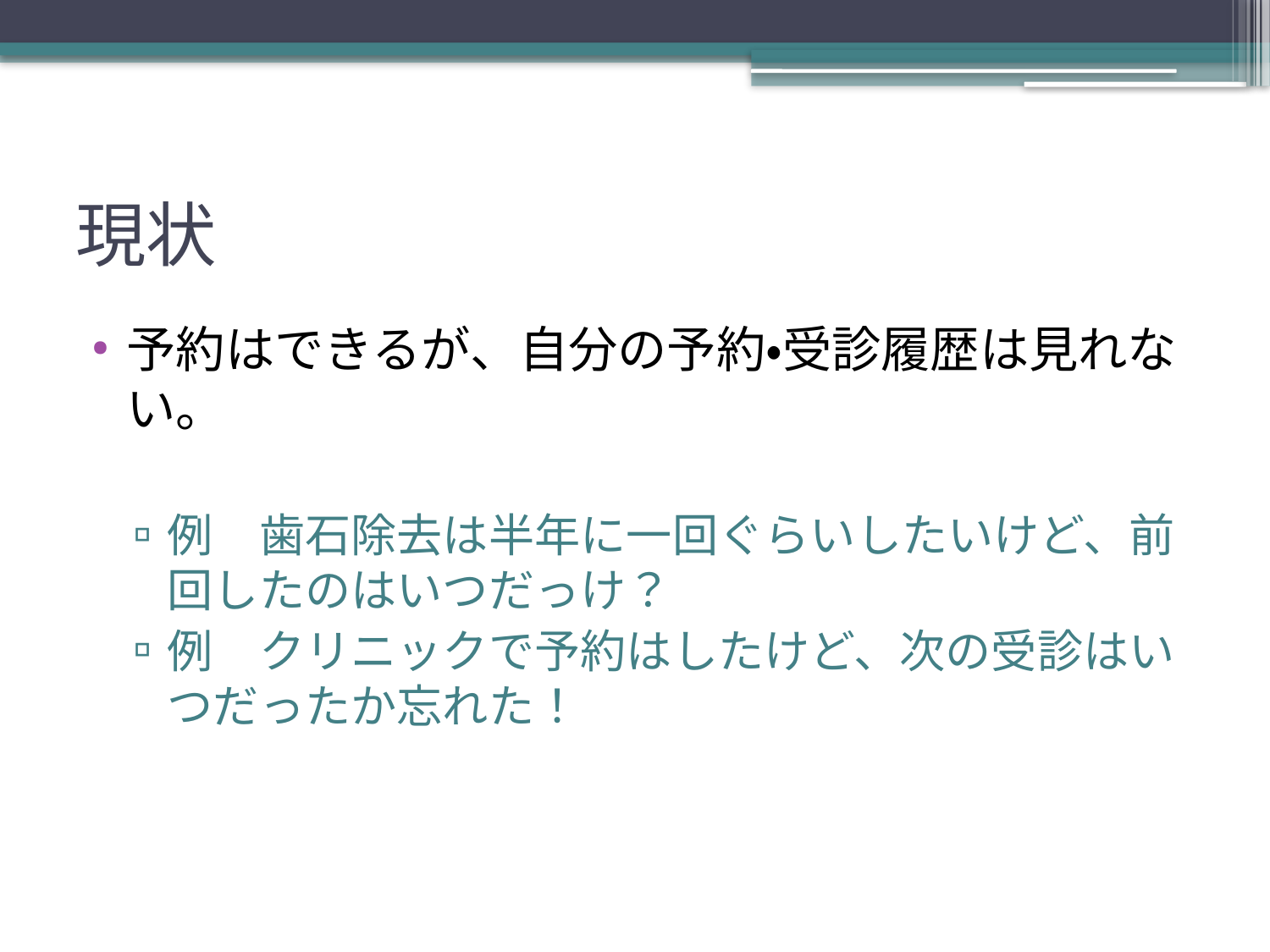

# 現状
予約はできるが、自分の予約・受診履歴は見れない。

例　歯石除去は半年に一回ぐらいしたいけど、前回したのはいつだっけ？
例　クリニックで予約はしたけど、次の受診はいつだったか忘れた！